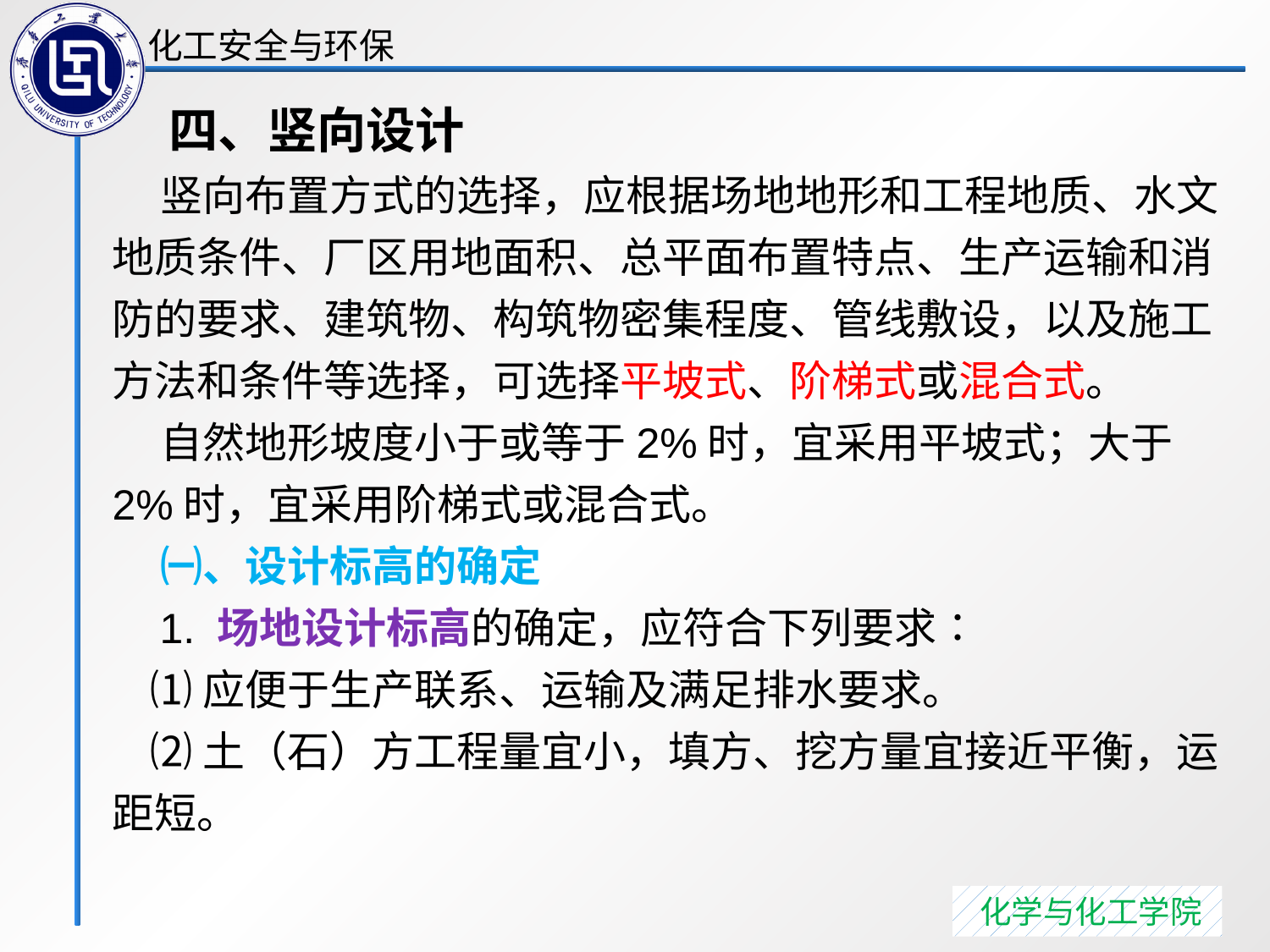

四、竖向设计
    竖向布置方式的选择，应根据场地地形和工程地质、水文地质条件、厂区用地面积、总平面布置特点、生产运输和消防的要求、建筑物、构筑物密集程度、管线敷设，以及施工方法和条件等选择，可选择平坡式、阶梯式或混合式。
    自然地形坡度小于或等于2%时，宜采用平坡式；大于2%时，宜采用阶梯式或混合式。
    ㈠、设计标高的确定
    1. 场地设计标高的确定，应符合下列要求∶
    ⑴应便于生产联系、运输及满足排水要求。
    ⑵土（石）方工程量宜小，填方、挖方量宜接近平衡，运距短。